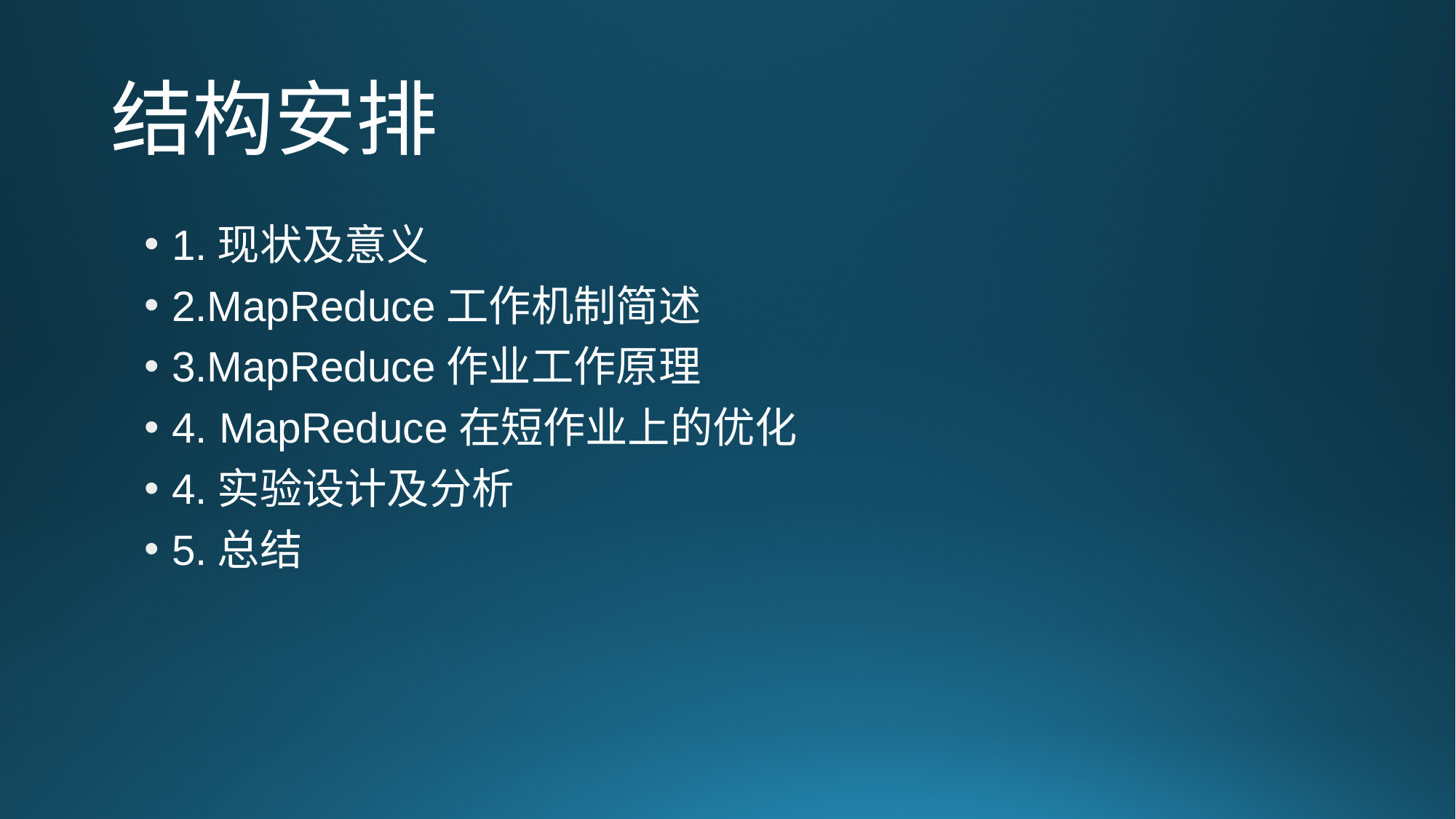

# 结构安排
1.现状及意义
2.MapReduce工作机制简述
3.MapReduce作业工作原理
4. MapReduce在短作业上的优化
4.实验设计及分析
5.总结